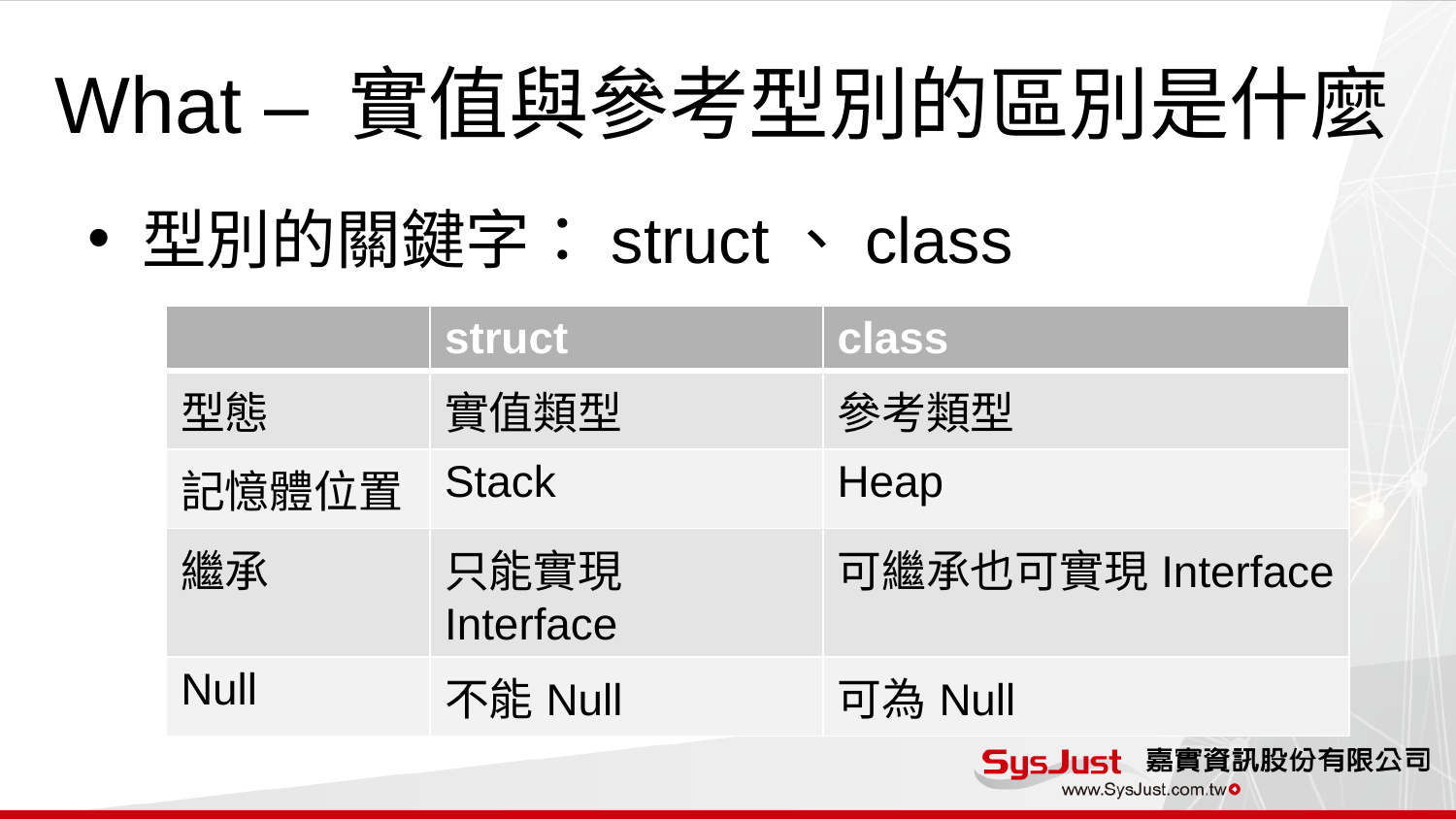

# What – 實值與參考型別的區別是什麼
型別的關鍵字：struct、class

|  | struct | class |
| --- | --- | --- |
| 型態 | 實值類型 | 參考類型 |
| 記憶體位置 | Stack | Heap |
| 繼承 | 只能實現Interface | 可繼承也可實現Interface |
| Null | 不能Null | 可為Null |